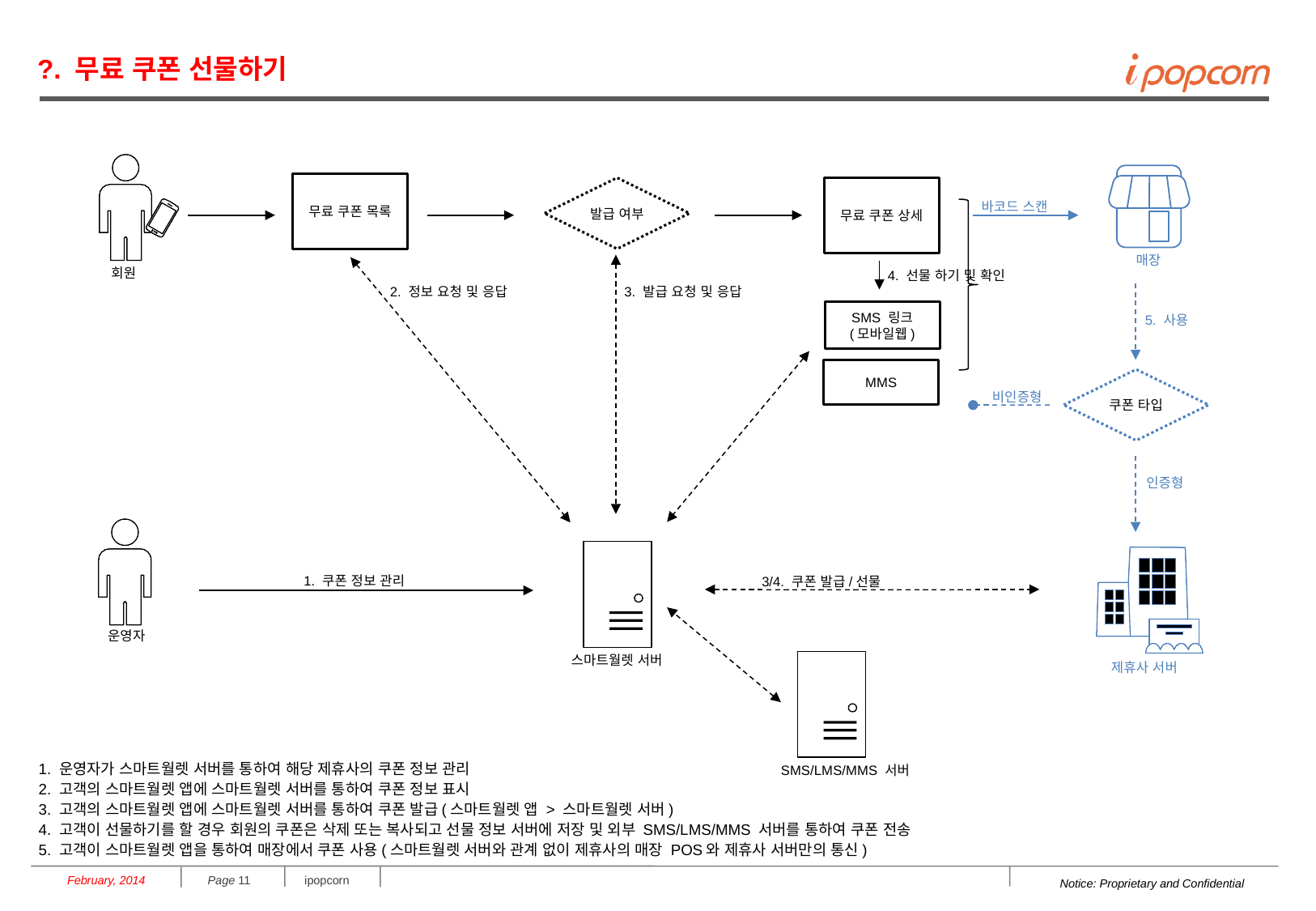

# ?. 무료 쿠폰 선물하기

회원

매장
무료 쿠폰 목록
발급 여부
무료 쿠폰 상세
바코드 스캔

4. 선물 하기 및 확인
2. 정보 요청 및 응답
3. 발급 요청 및 응답
SMS 링크
(모바일웹)
5. 사용
MMS
쿠폰 타입
비인증형
인증형

운영자

스마트월렛 서버

제휴사 서버
1. 쿠폰 정보 관리
3/4. 쿠폰 발급/선물

SMS/LMS/MMS 서버
1. 운영자가 스마트월렛 서버를 통하여 해당 제휴사의 쿠폰 정보 관리
2. 고객의 스마트월렛 앱에 스마트월렛 서버를 통하여 쿠폰 정보 표시
3. 고객의 스마트월렛 앱에 스마트월렛 서버를 통하여 쿠폰 발급(스마트월렛 앱 > 스마트월렛 서버)
4. 고객이 선물하기를 할 경우 회원의 쿠폰은 삭제 또는 복사되고 선물 정보 서버에 저장 및 외부 SMS/LMS/MMS 서버를 통하여 쿠폰 전송
5. 고객이 스마트월렛 앱을 통하여 매장에서 쿠폰 사용(스마트월렛 서버와 관계 없이 제휴사의 매장 POS와 제휴사 서버만의 통신)